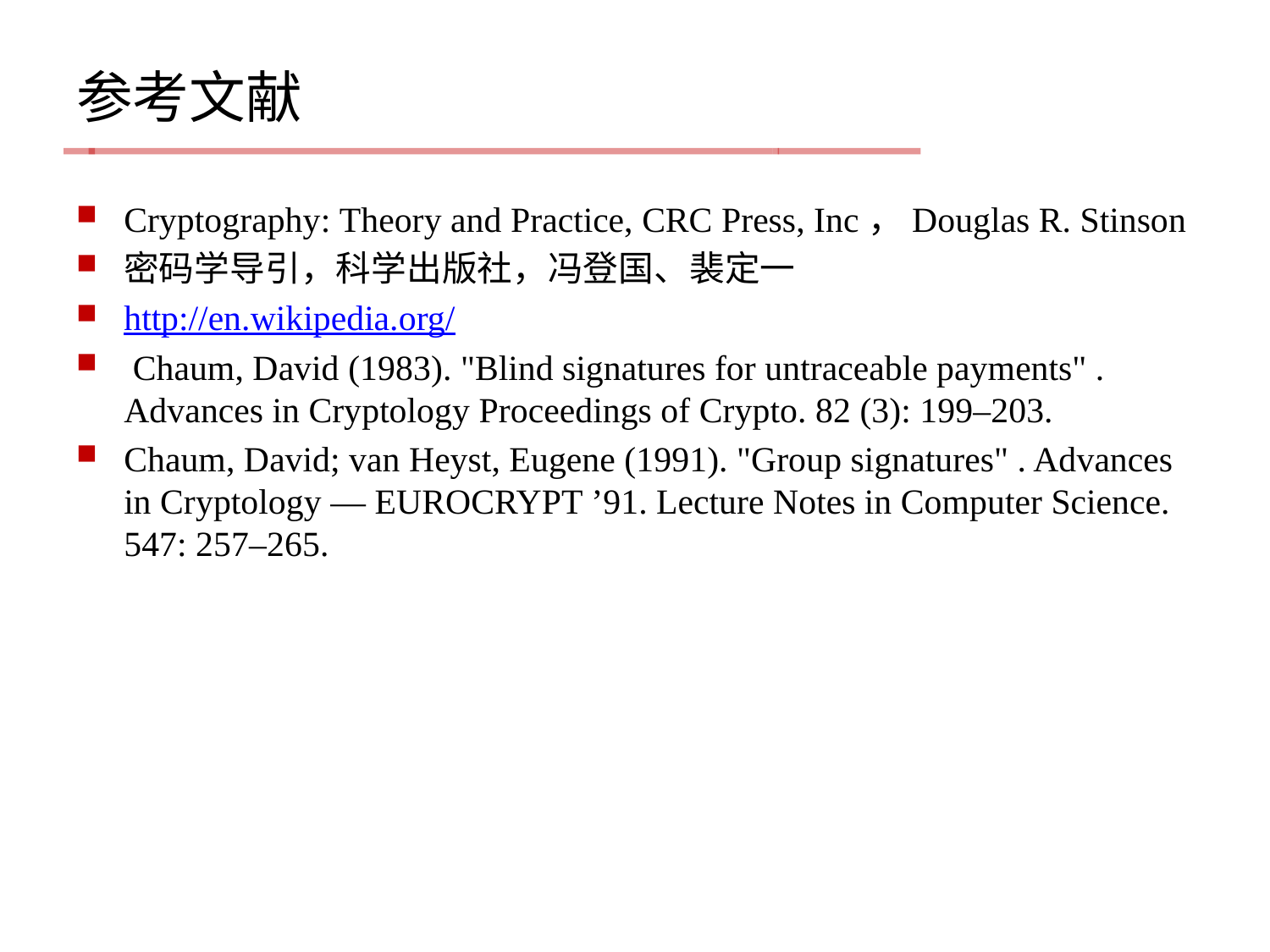

# 参考文献
Cryptography: Theory and Practice, CRC Press, Inc，Douglas R. Stinson
密码学导引，科学出版社，冯登国、裴定一
http://en.wikipedia.org/
 Chaum, David (1983). "Blind signatures for untraceable payments" . Advances in Cryptology Proceedings of Crypto. 82 (3): 199–203.
Chaum, David; van Heyst, Eugene (1991). "Group signatures" . Advances in Cryptology — EUROCRYPT ’91. Lecture Notes in Computer Science. 547: 257–265.